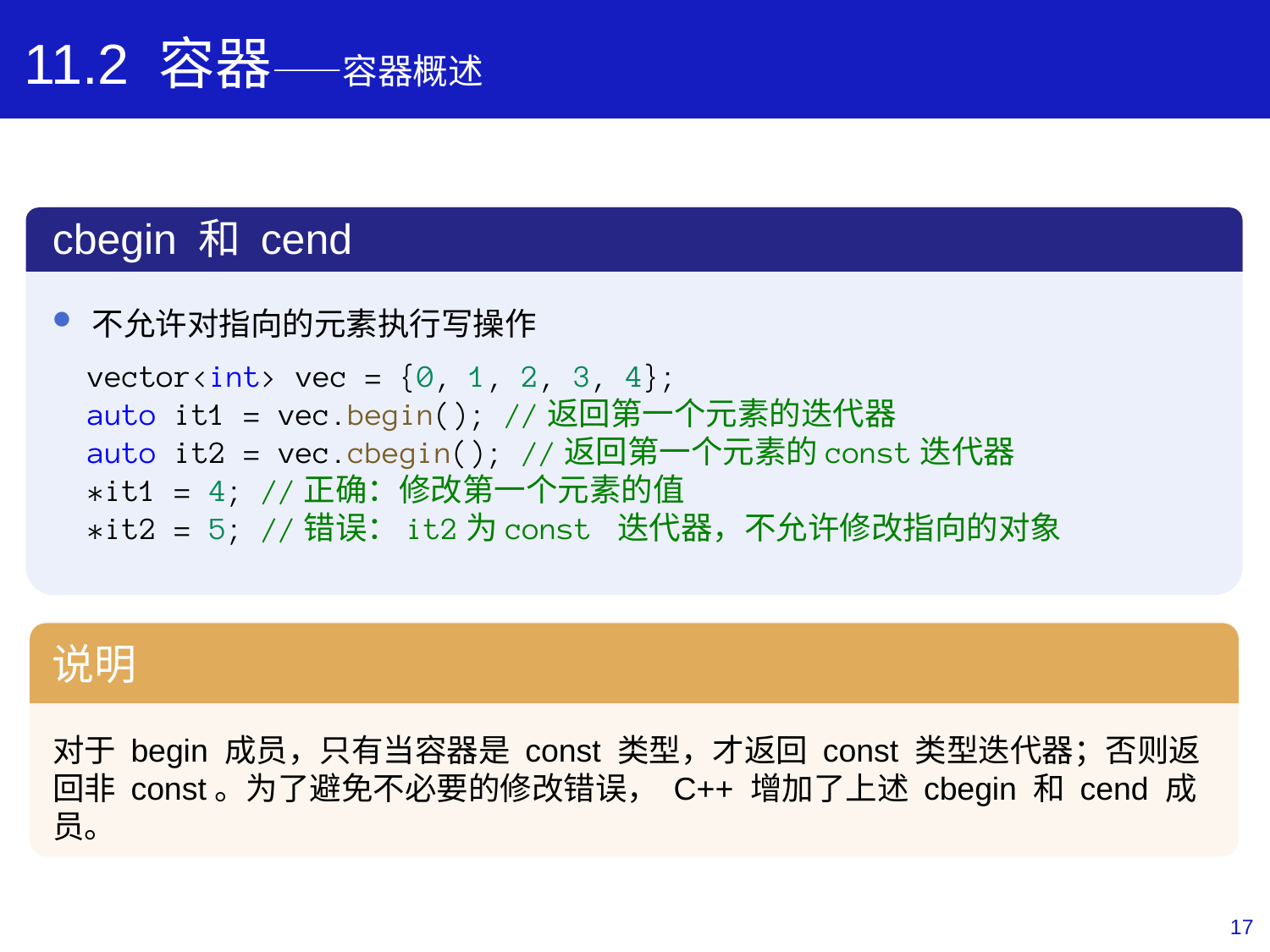

11.2 容器——容器概述

cbegin 和 cend
不允许对指向的元素执行写操作
vector<int> vec = {0, 1, 2, 3, 4};
auto it1 = vec.begin(); //返回第一个元素的迭代器
auto it2 = vec.cbegin(); //返回第一个元素的const迭代器
*it1 = 4; //正确：修改第一个元素的值
*it2 = 5; //错误：it2为const 迭代器，不允许修改指向的对象

说明
对于 begin 成员，只有当容器是 const 类型，才返回 const 类型迭代器；否则返回非 const。为了避免不必要的修改错误， C++ 增加了上述 cbegin 和 cend 成员。
17